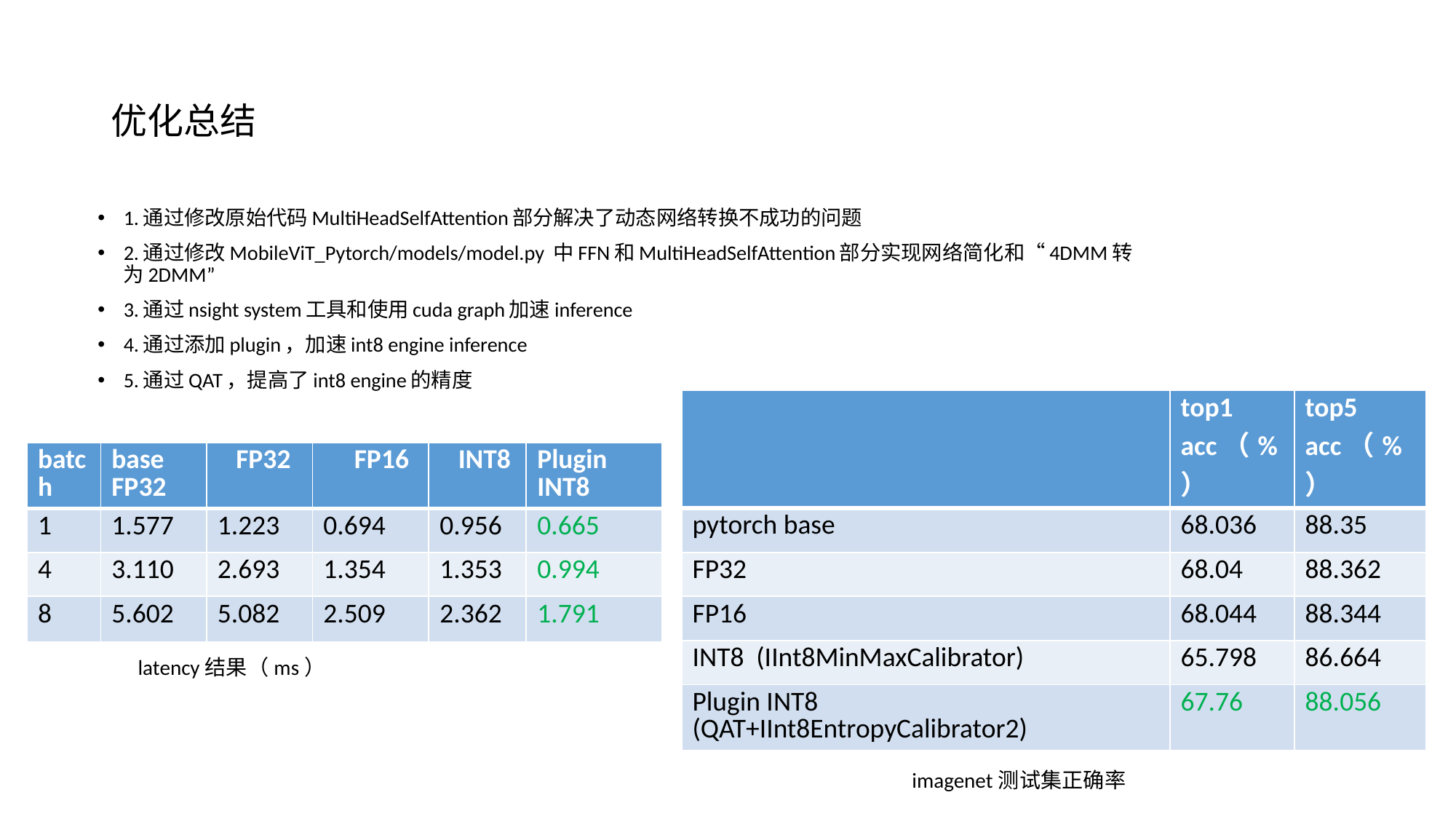

# 优化总结
1.通过修改原始代码MultiHeadSelfAttention部分解决了动态网络转换不成功的问题
2.通过修改MobileViT_Pytorch/models/model.py 中FFN和MultiHeadSelfAttention部分实现网络简化和“4DMM转为2DMM”
3.通过nsight system工具和使用cuda graph加速inference
4.通过添加plugin，加速int8 engine inference
5.通过QAT，提高了int8 engine的精度

|  | top1 acc（%） | top5 acc（%） |
| --- | --- | --- |
| pytorch base | 68.036 | 88.35 |
| FP32 | 68.04 | 88.362 |
| FP16 | 68.044 | 88.344 |
| INT8 (IInt8MinMaxCalibrator) | 65.798 | 86.664 |
| Plugin INT8 (QAT+IInt8EntropyCalibrator2) | 67.76 | 88.056 |
| batch | base FP32 | FP32 | FP16 | INT8 | Plugin INT8 |
| --- | --- | --- | --- | --- | --- |
| 1 | 1.577 | 1.223 | 0.694 | 0.956 | 0.665 |
| 4 | 3.110 | 2.693 | 1.354 | 1.353 | 0.994 |
| 8 | 5.602 | 5.082 | 2.509 | 2.362 | 1.791 |
latency结果（ms）
imagenet测试集正确率